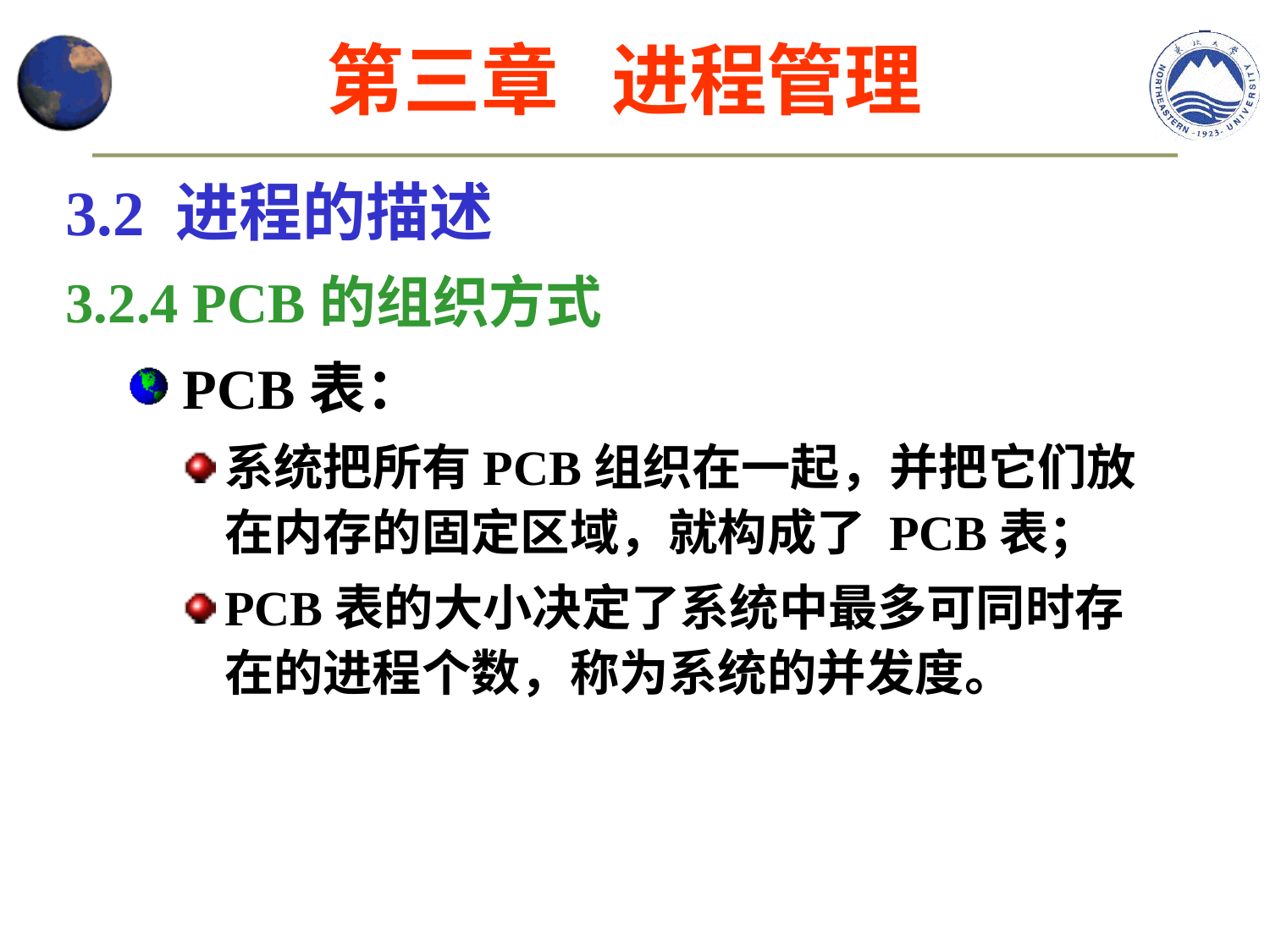

第三章   进程管理
3.2 进程的描述
3.2.4 PCB的组织方式
 PCB表：
系统把所有PCB组织在一起，并把它们放在内存的固定区域，就构成了 PCB表；
PCB表的大小决定了系统中最多可同时存在的进程个数，称为系统的并发度。